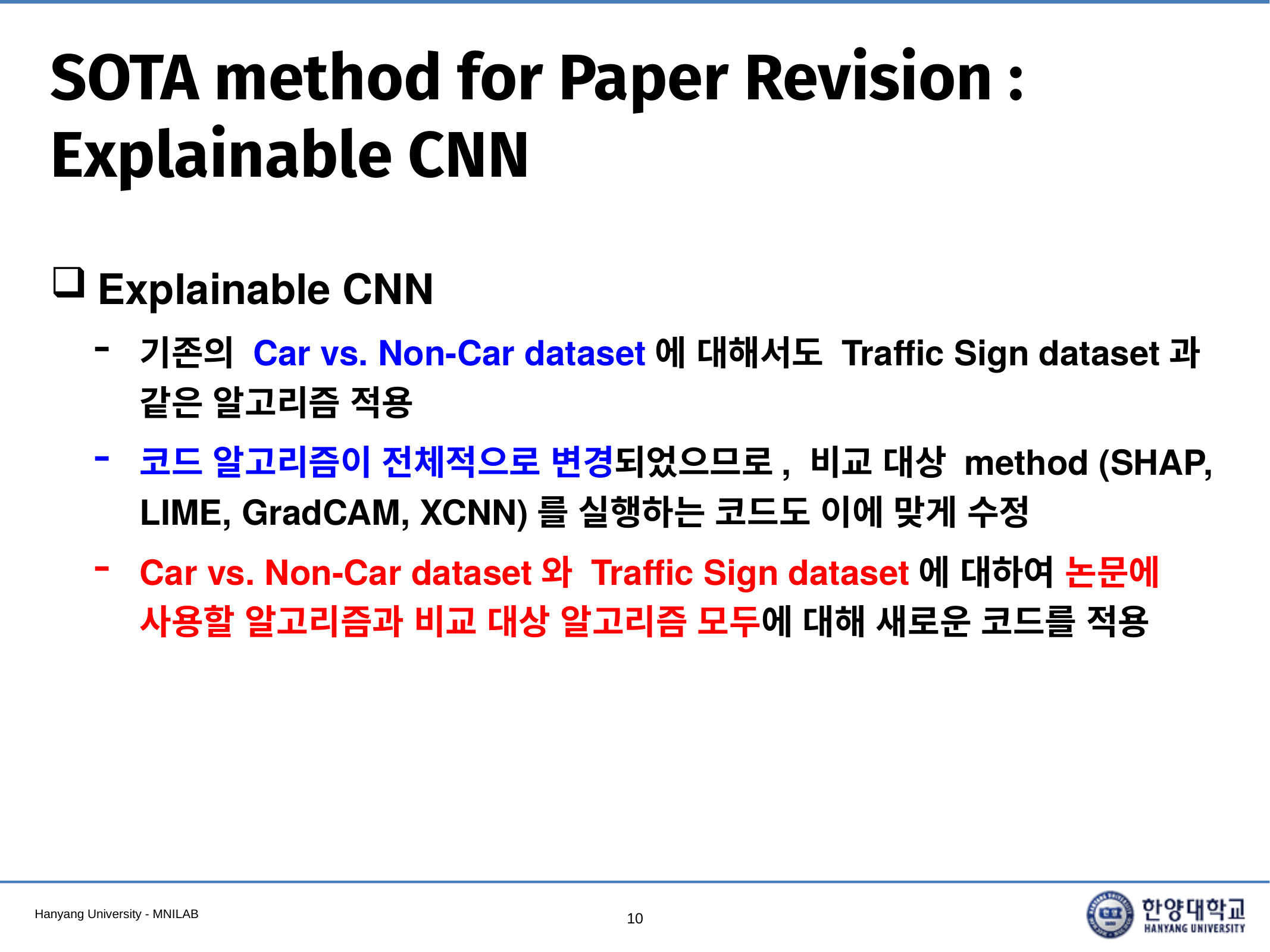

# SOTA method for Paper Revision : Explainable CNN
Explainable CNN
기존의 Car vs. Non-Car dataset에 대해서도 Traffic Sign dataset과 같은 알고리즘 적용
코드 알고리즘이 전체적으로 변경되었으므로, 비교 대상 method (SHAP, LIME, GradCAM, XCNN)를 실행하는 코드도 이에 맞게 수정
Car vs. Non-Car dataset와 Traffic Sign dataset에 대하여 논문에 사용할 알고리즘과 비교 대상 알고리즘 모두에 대해 새로운 코드를 적용
10